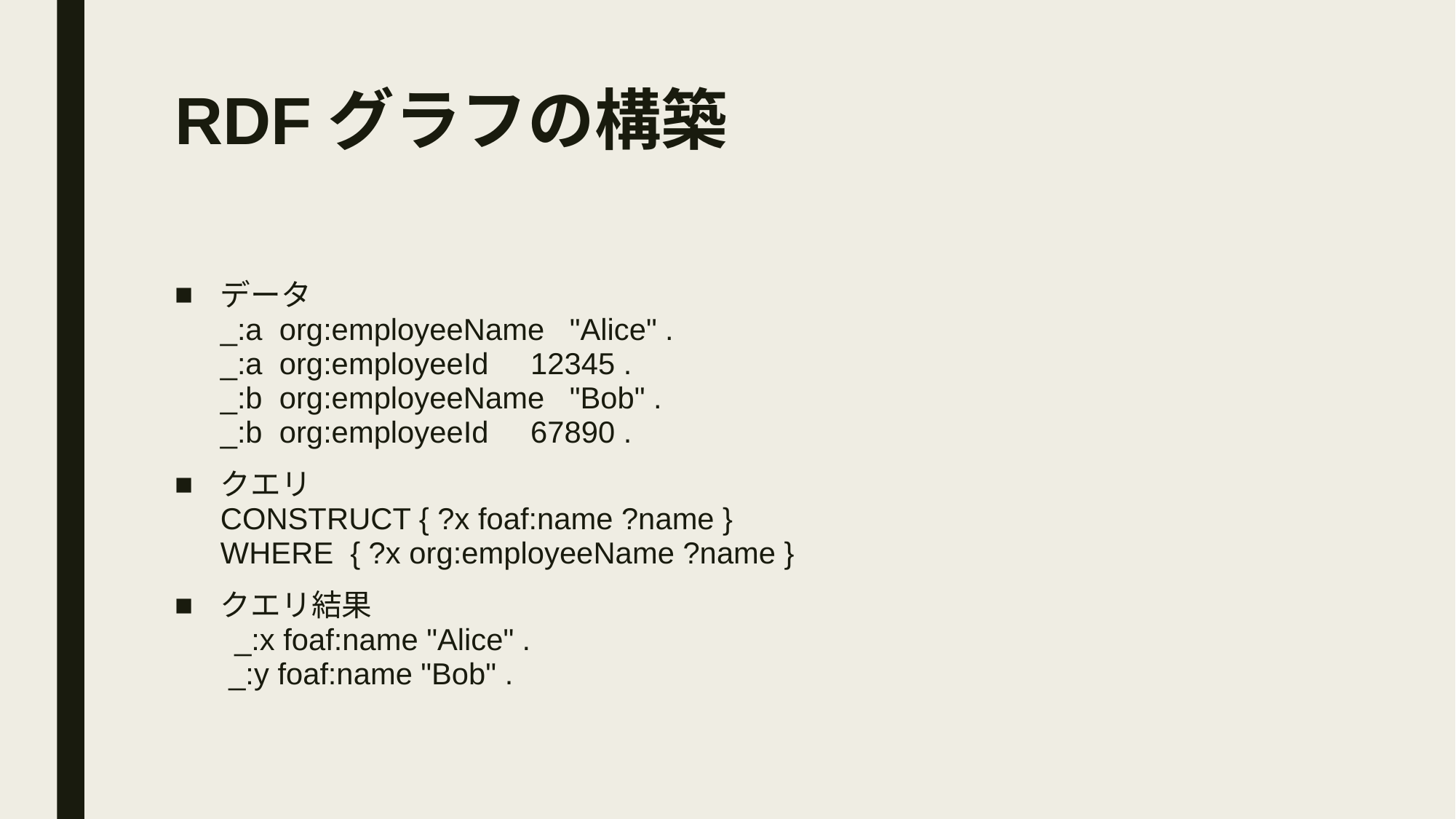

# RDFグラフの構築
データ
_:a  org:employeeName   "Alice" .
_:a  org:employeeId     12345 .
_:b  org:employeeName   "Bob" .
_:b  org:employeeId     67890 .
クエリ
CONSTRUCT { ?x foaf:name ?name }
WHERE  { ?x org:employeeName ?name }
クエリ結果
 _:x foaf:name "Alice" .
 _:y foaf:name "Bob" .